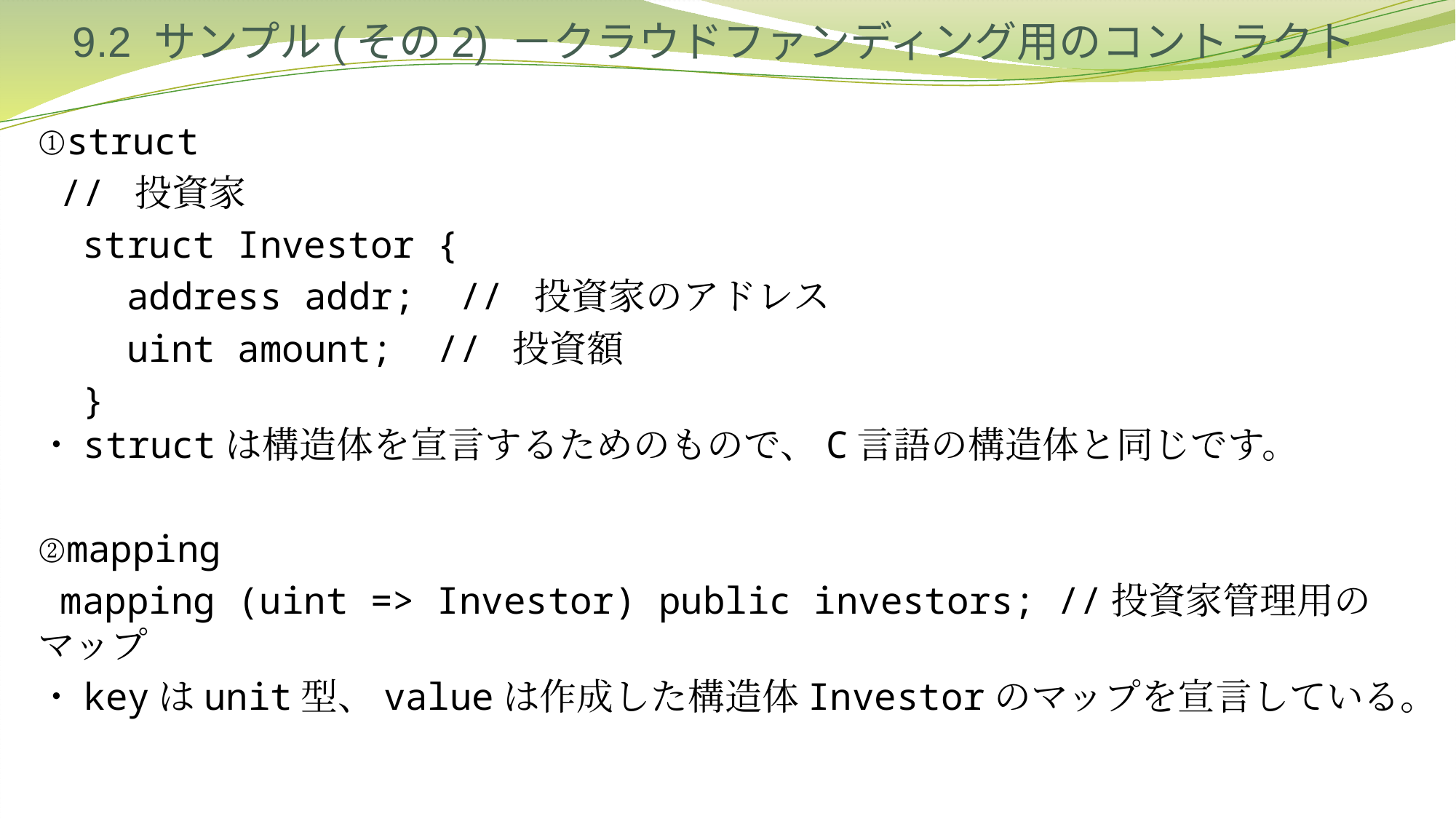

# 9.2 サンプル(その2) －クラウドファンディング用のコントラクト

①struct
 // 投資家
  struct Investor {
    address addr;  // 投資家のアドレス
    uint amount;  // 投資額
  }
・structは構造体を宣言するためのもので、C言語の構造体と同じです。

②mapping
 mapping (uint => Investor) public investors; //投資家管理用のマップ
・keyはunit型、valueは作成した構造体Investorのマップを宣言している。